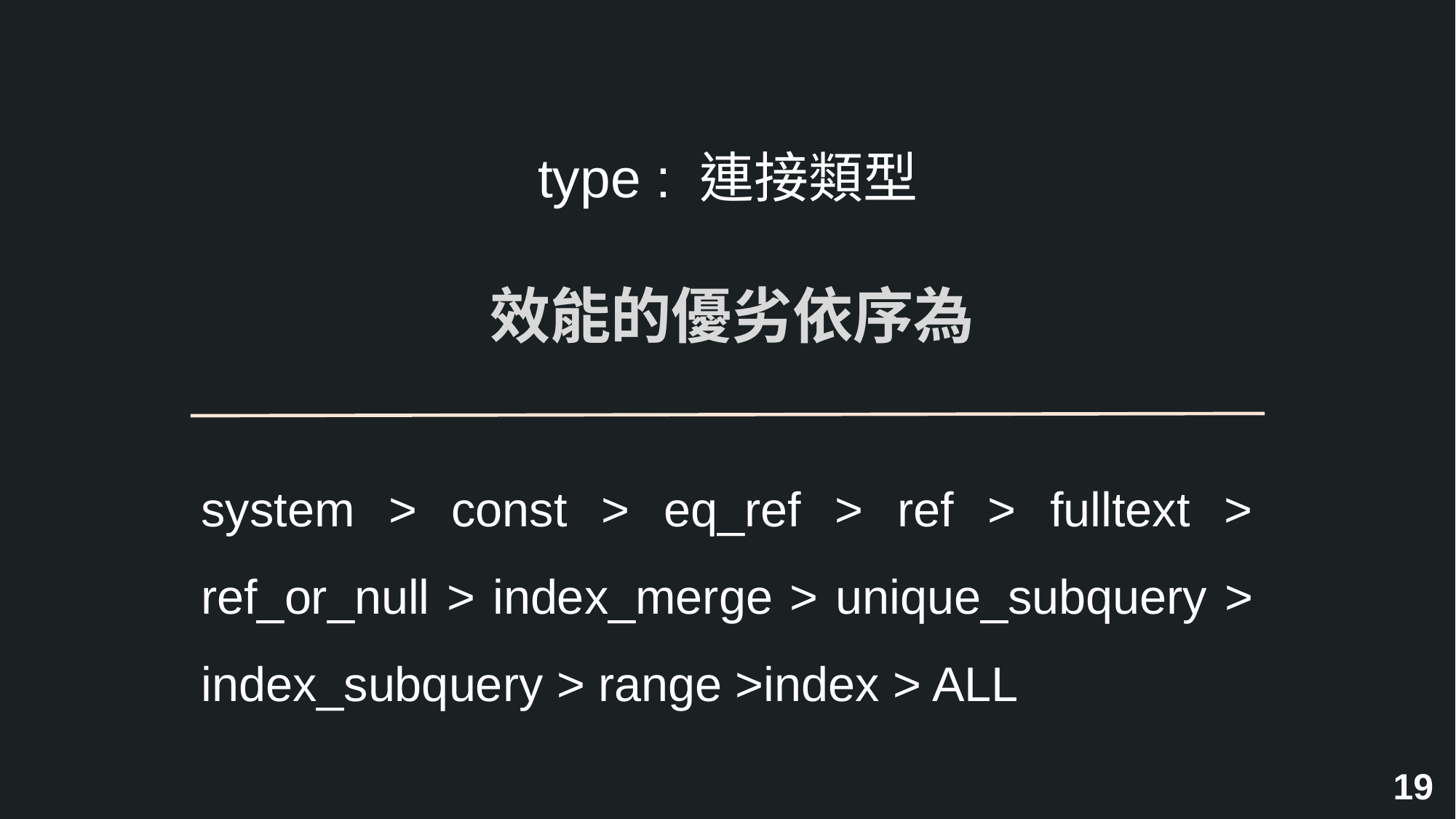

type : 連接類型
效能的優劣依序為

system > const > eq_ref > ref > fulltext > ref_or_null > index_merge > unique_subquery > index_subquery > range >index > ALL
19